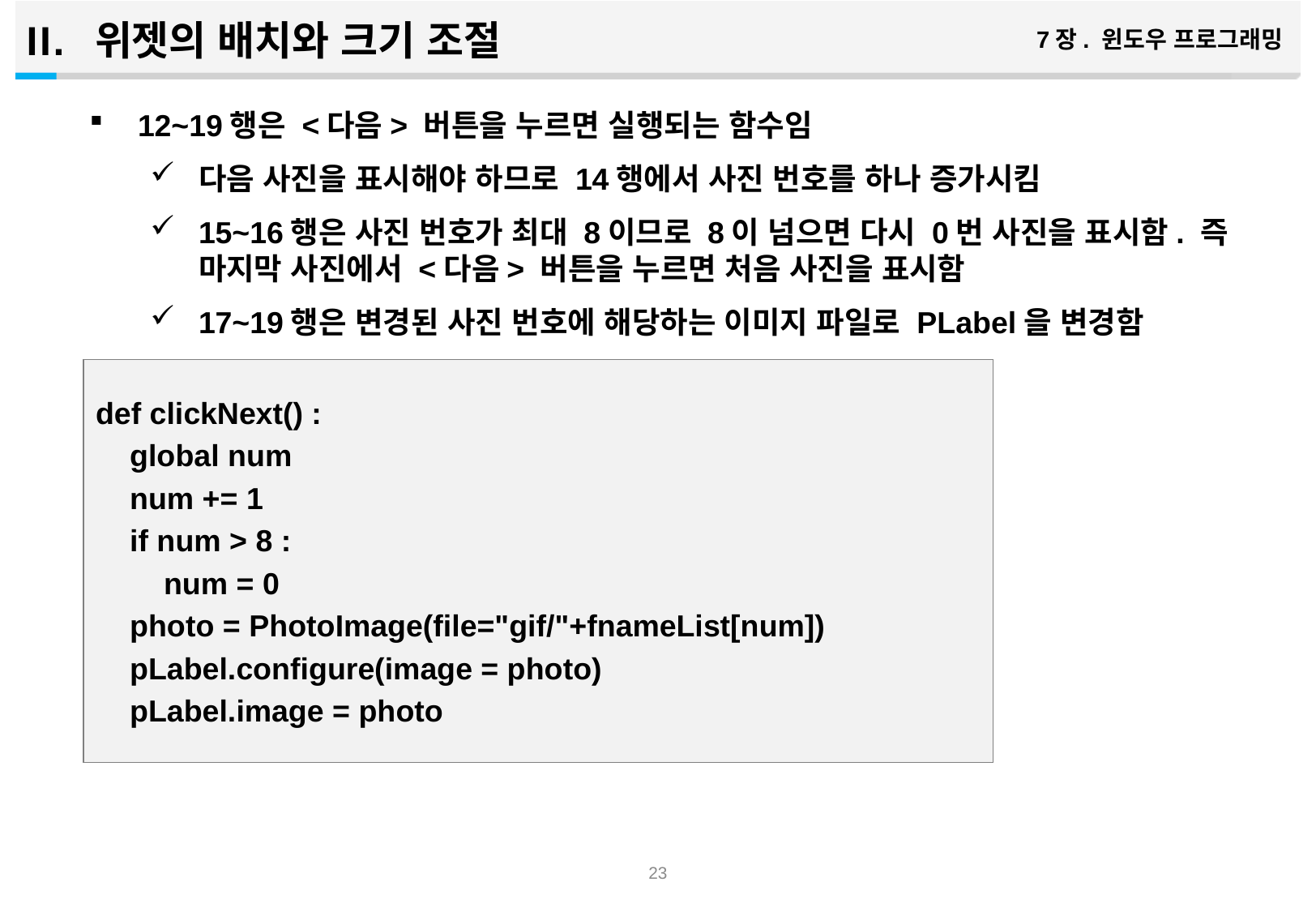

위젯의 배치와 크기 조절
7장. 윈도우 프로그래밍
12~19행은 <다음> 버튼을 누르면 실행되는 함수임
다음 사진을 표시해야 하므로 14행에서 사진 번호를 하나 증가시킴
15~16행은 사진 번호가 최대 8이므로 8이 넘으면 다시 0번 사진을 표시함. 즉 마지막 사진에서 <다음> 버튼을 누르면 처음 사진을 표시함
17~19행은 변경된 사진 번호에 해당하는 이미지 파일로 PLabel을 변경함

def clickNext() :
    global num
    num += 1
    if num > 8 :
        num = 0
    photo = PhotoImage(file="gif/"+fnameList[num])
    pLabel.configure(image = photo)
    pLabel.image = photo
23